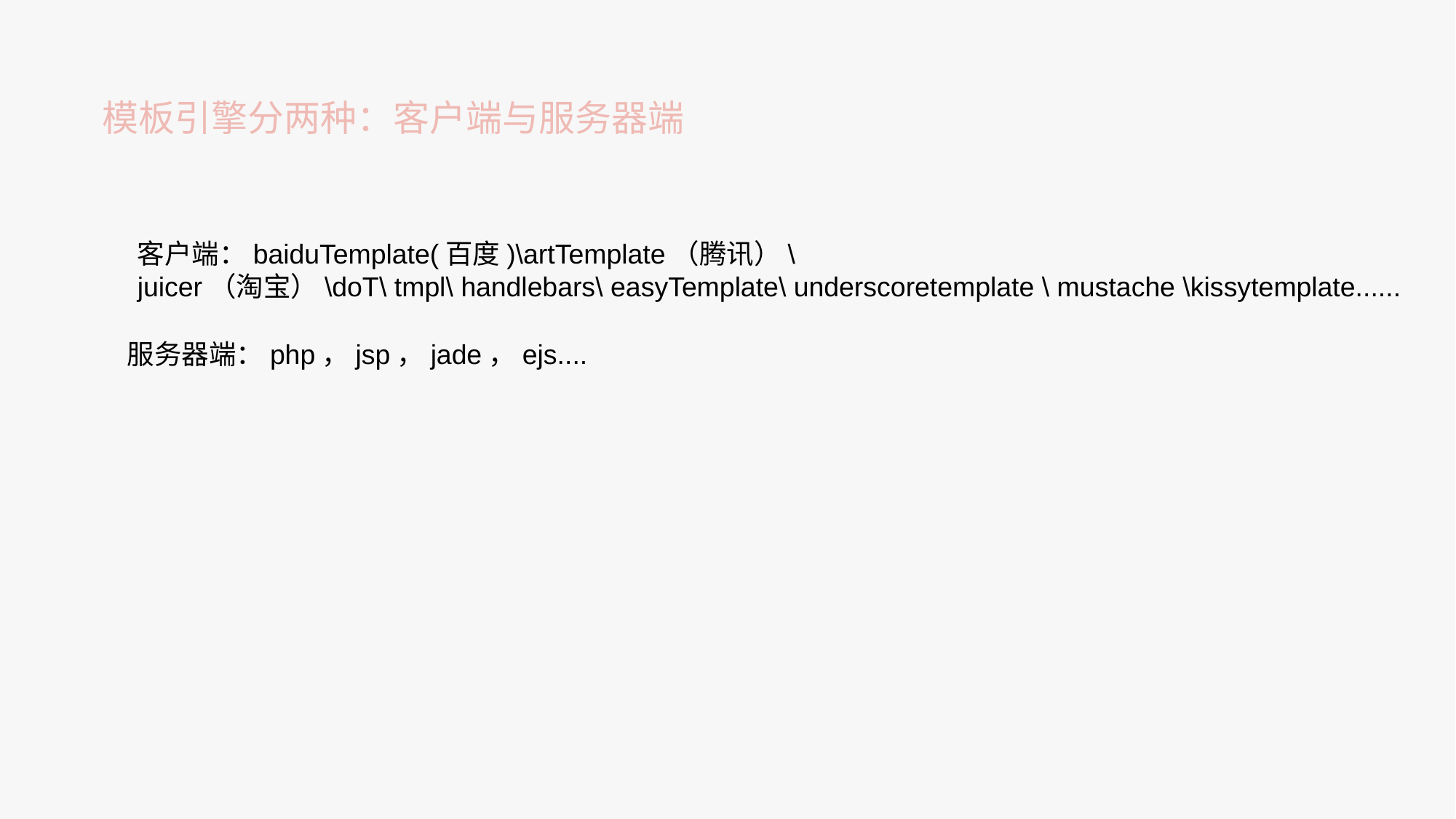

模板引擎分两种：客户端与服务器端
客户端：baiduTemplate(百度)\artTemplate（腾讯）\
juicer（淘宝）\doT\ tmpl\ handlebars\ easyTemplate\ underscoretemplate \ mustache \kissytemplate......
服务器端：php，jsp，jade，ejs....